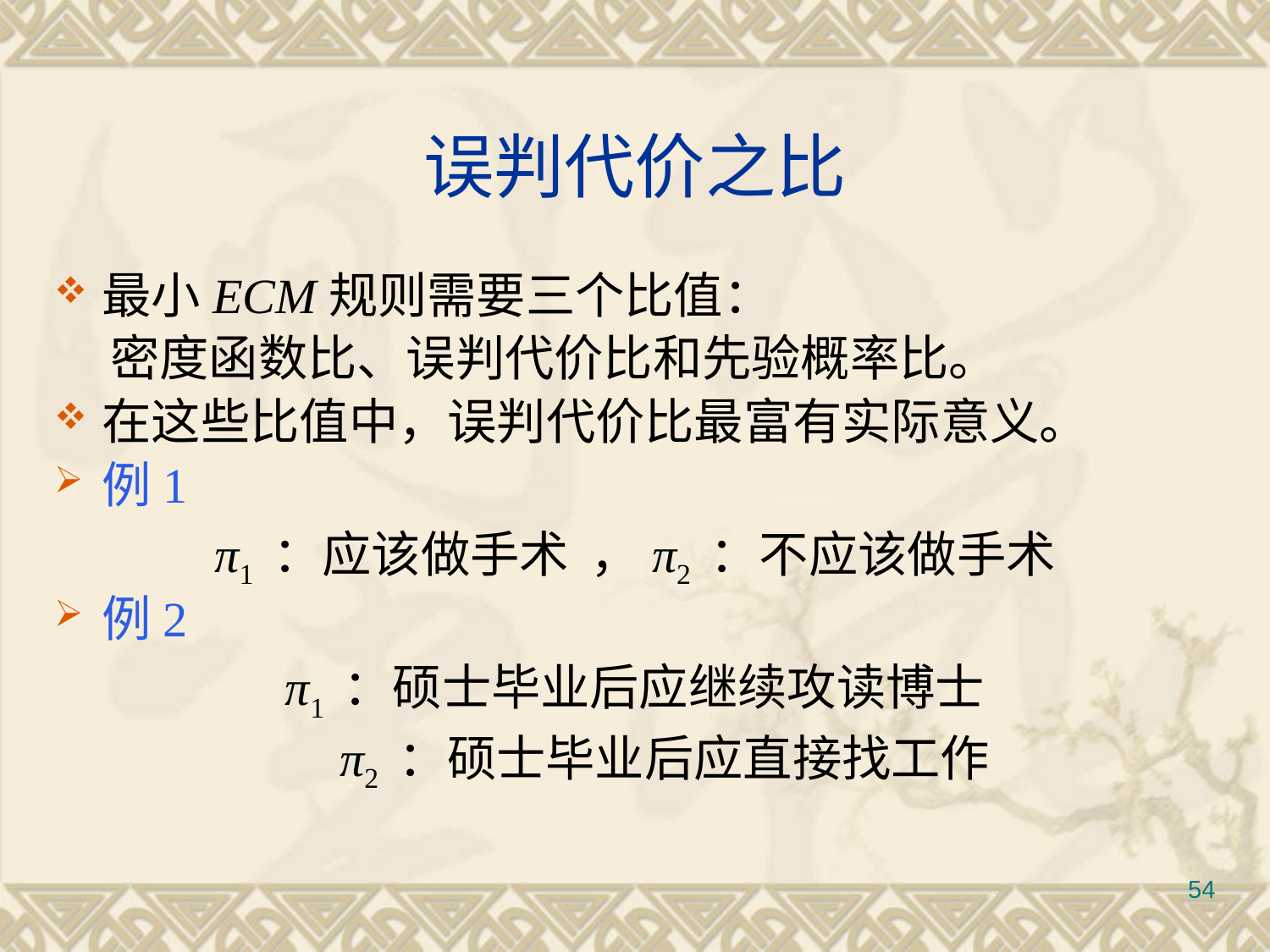

# 误判代价之比
最小ECM规则需要三个比值：
    密度函数比、误判代价比和先验概率比。
在这些比值中，误判代价比最富有实际意义。
例1
π1 ：应该做手术  ，π2 ：不应该做手术
例2
π1 ：硕士毕业后应继续攻读博士
		         π2 ：硕士毕业后应直接找工作
54